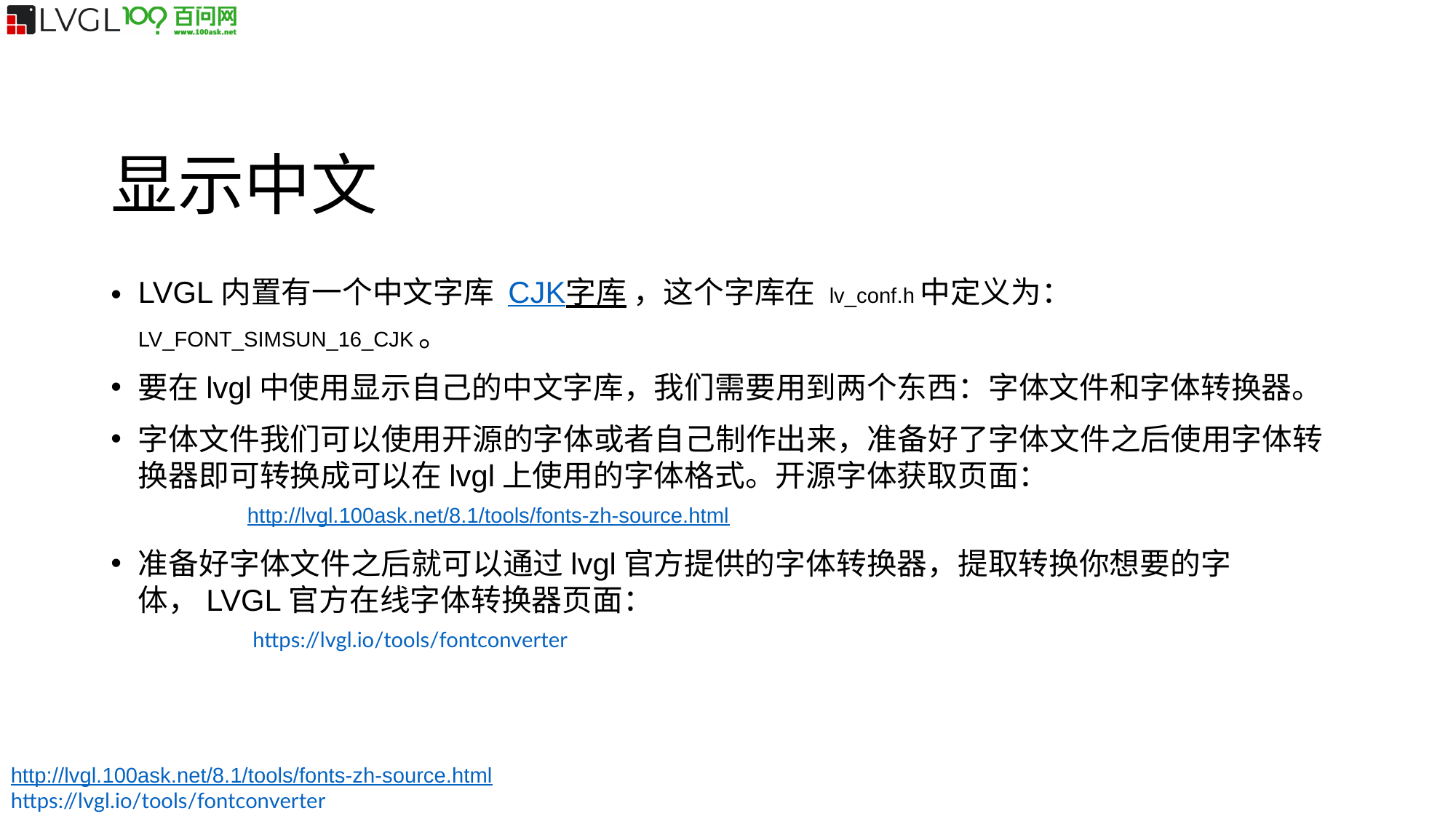

显示中文
LVGL内置有一个中文字库 CJK字库 ，这个字库在 lv_conf.h中定义为：LV_FONT_SIMSUN_16_CJK。
要在lvgl中使用显示自己的中文字库，我们需要用到两个东西：字体文件和字体转换器。
字体文件我们可以使用开源的字体或者自己制作出来，准备好了字体文件之后使用字体转换器即可转换成可以在lvgl上使用的字体格式。开源字体获取页面：
	http://lvgl.100ask.net/8.1/tools/fonts-zh-source.html
准备好字体文件之后就可以通过lvgl官方提供的字体转换器，提取转换你想要的字体，LVGL官方在线字体转换器页面：
	 https://lvgl.io/tools/fontconverter
http://lvgl.100ask.net/8.1/tools/fonts-zh-source.html
https://lvgl.io/tools/fontconverter